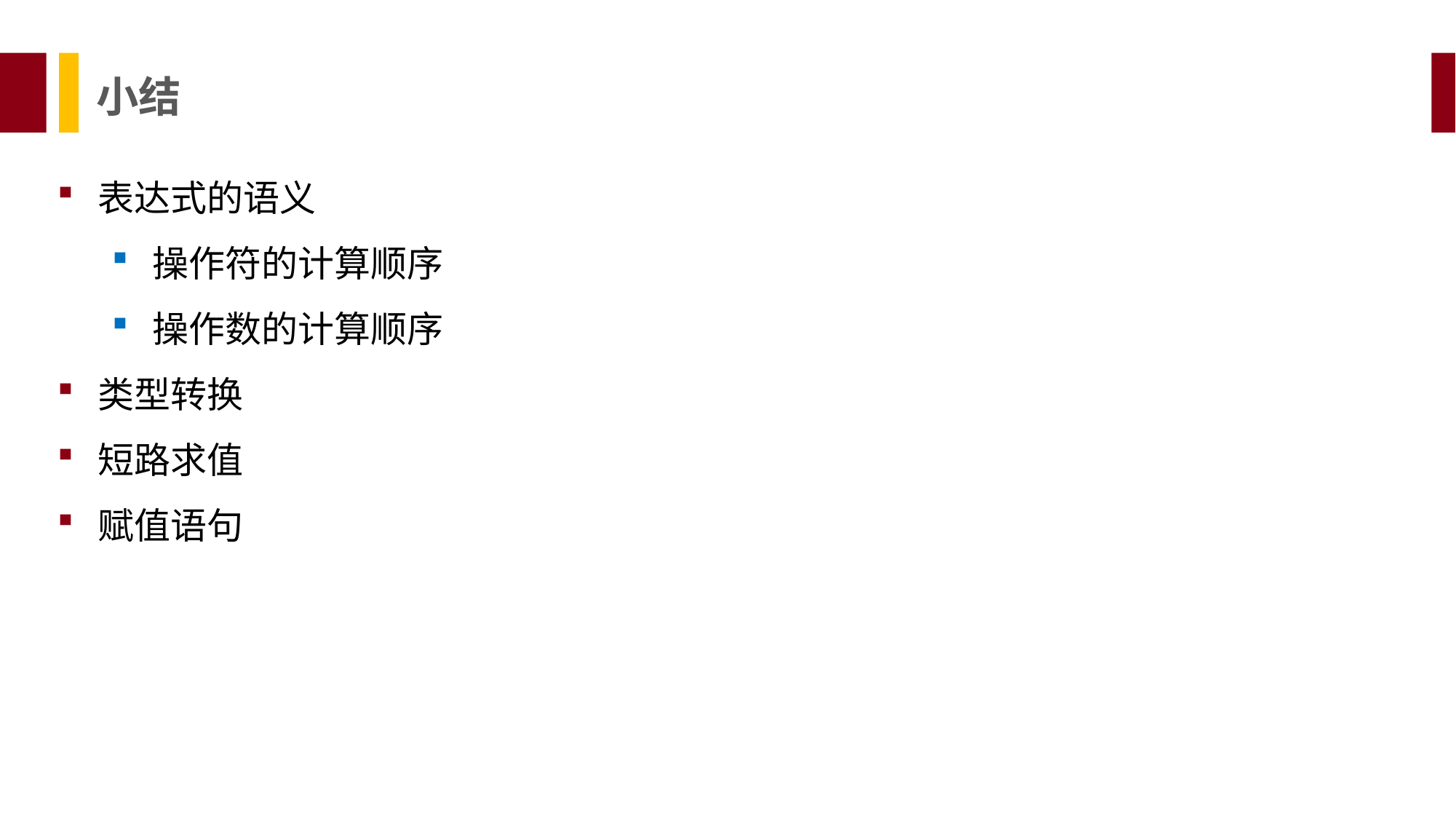

小结
表达式的语义
操作符的计算顺序
操作数的计算顺序
类型转换
短路求值
赋值语句